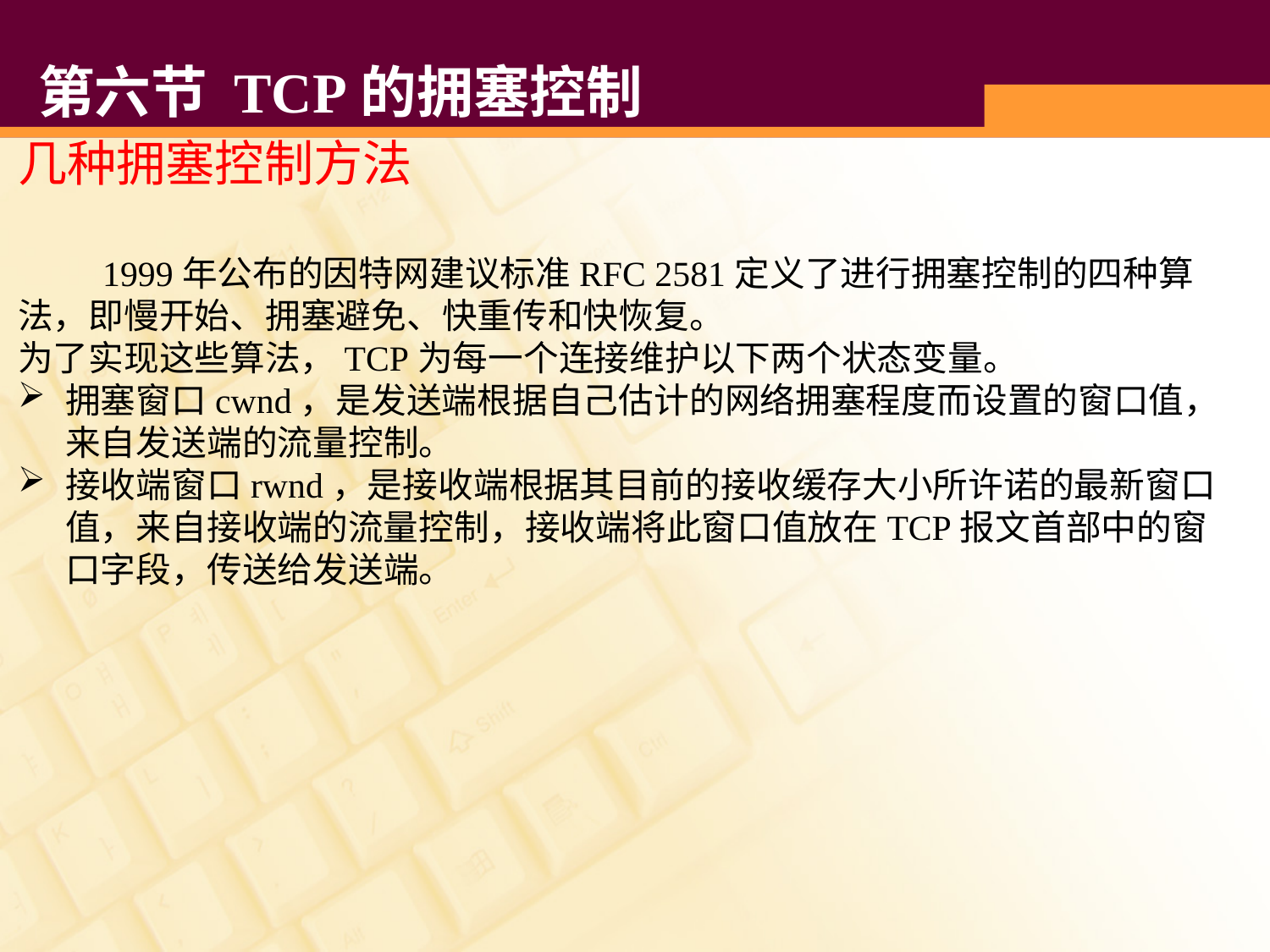

# 第六节 TCP的拥塞控制
几种拥塞控制方法

    1999年公布的因特网建议标准RFC 2581定义了进行拥塞控制的四种算法，即慢开始、拥塞避免、快重传和快恢复。
为了实现这些算法，TCP为每一个连接维护以下两个状态变量。
拥塞窗口cwnd，是发送端根据自己估计的网络拥塞程度而设置的窗口值，来自发送端的流量控制。
接收端窗口rwnd，是接收端根据其目前的接收缓存大小所许诺的最新窗口值，来自接收端的流量控制，接收端将此窗口值放在TCP报文首部中的窗口字段，传送给发送端。